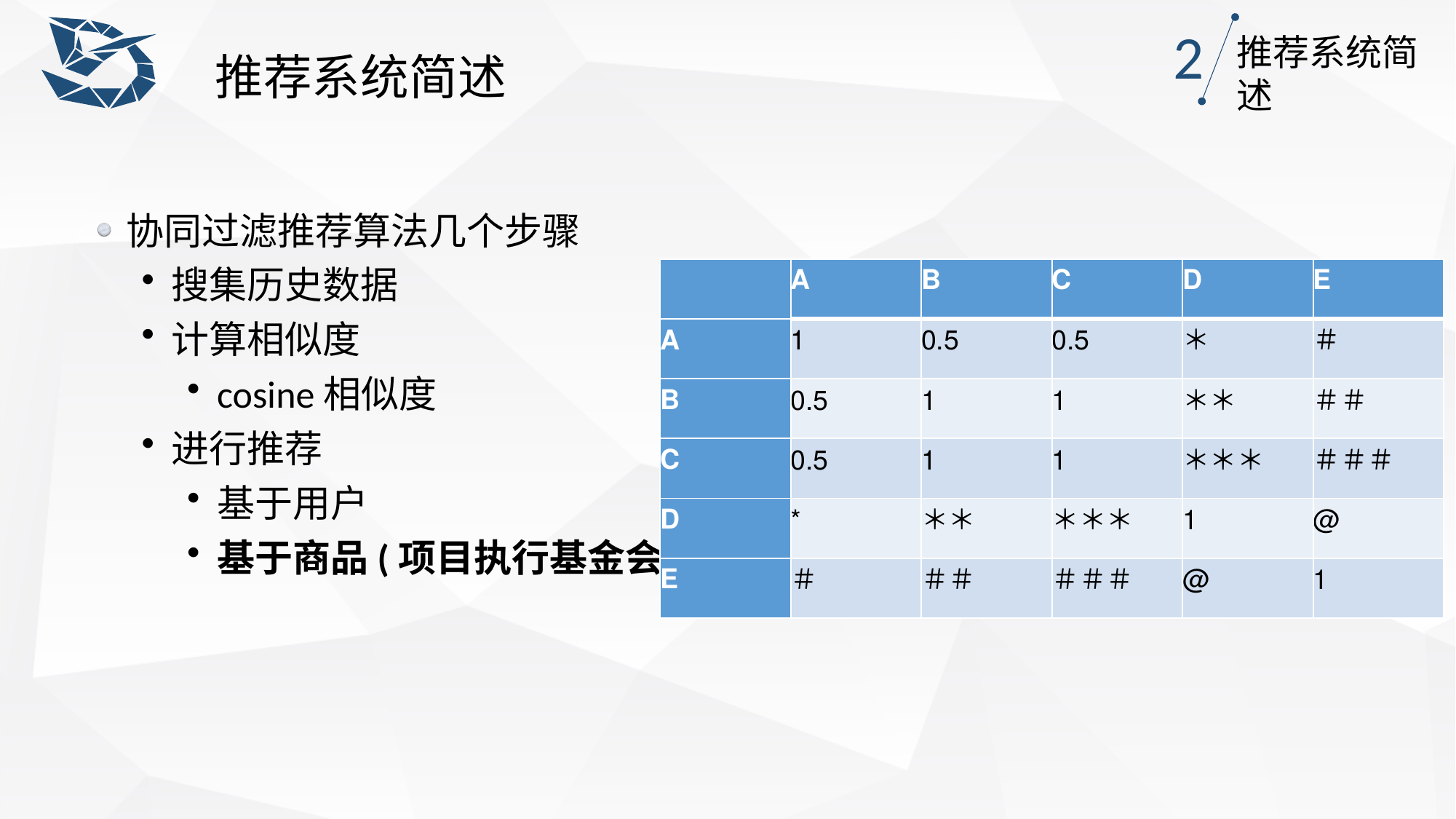

2

推荐系统简述
推荐系统简述
协同过滤推荐算法几个步骤
搜集历史数据
计算相似度
cosine相似度
进行推荐
基于用户
基于商品(项目执行基金会)
|  | A | B | C | D | E |
| --- | --- | --- | --- | --- | --- |
| A | 1 | 0.5 | 0.5 | ＊ | ＃ |
| B | 0.5 | 1 | 1 | ＊＊ | ＃＃ |
| C | 0.5 | 1 | 1 | ＊＊＊ | ＃＃＃ |
| D | \* | ＊＊ | ＊＊＊ | 1 | @ |
| E | ＃ | ＃＃ | ＃＃＃ | @ | 1 |